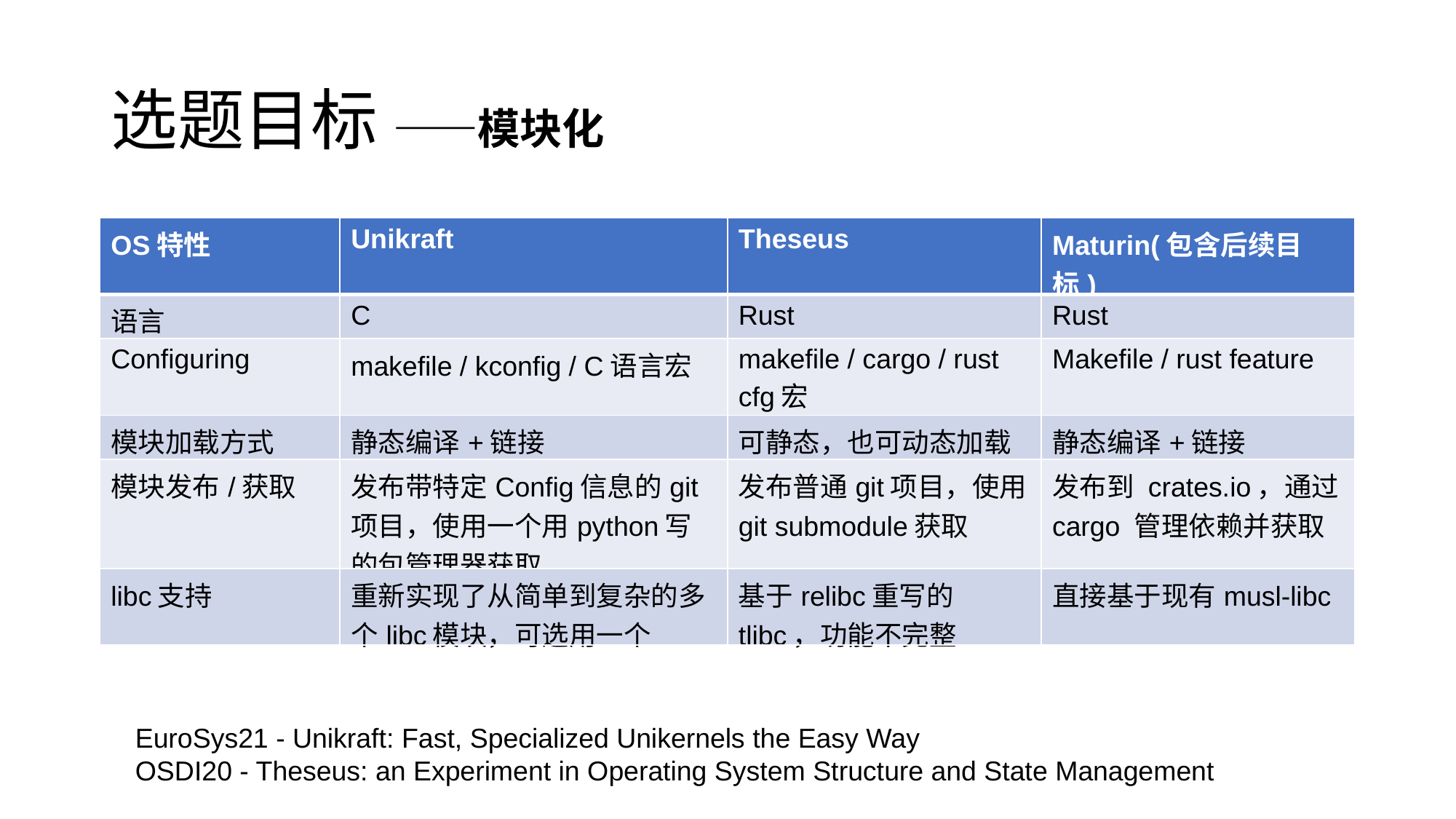

# 选题目标 ——模块化
| OS特性 | Unikraft | Theseus | Maturin(包含后续目标) |
| --- | --- | --- | --- |
| 语言 | C | Rust | Rust |
| Configuring | makefile / kconfig / C语言宏 | makefile / cargo / rust cfg宏 | Makefile / rust feature |
| 模块加载方式 | 静态编译+链接 | 可静态，也可动态加载 | 静态编译+链接 |
| 模块发布/获取 | 发布带特定Config信息的git项目，使用一个用python写的包管理器获取 | 发布普通git项目，使用git submodule获取 | 发布到 crates.io，通过cargo 管理依赖并获取 |
| libc支持 | 重新实现了从简单到复杂的多个libc模块，可选用一个 | 基于relibc重写的tlibc，功能不完整 | 直接基于现有musl-libc |
EuroSys21 - Unikraft: Fast, Specialized Unikernels the Easy Way
OSDI20 - Theseus: an Experiment in Operating System Structure and State Management